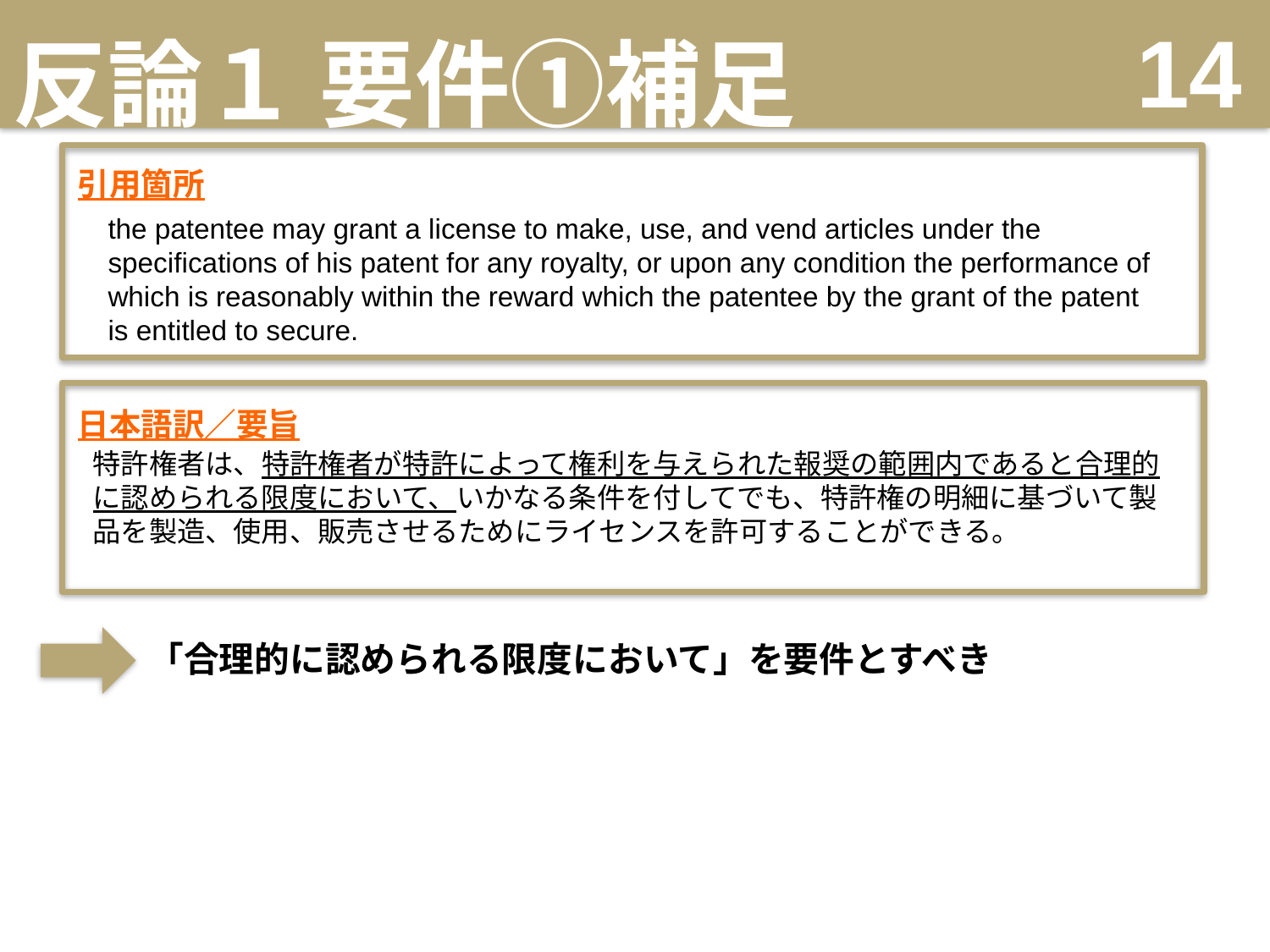

# 反論１ 要件①補足
14

引用箇所
the patentee may grant a license to make, use, and vend articles under the specifications of his patent for any royalty, or upon any condition the performance of which is reasonably within the reward which the patentee by the grant of the patent is entitled to secure.

日本語訳／要旨
特許権者は、特許権者が特許によって権利を与えられた報奨の範囲内であると合理的に認められる限度において、いかなる条件を付してでも、特許権の明細に基づいて製品を製造、使用、販売させるためにライセンスを許可することができる。

「合理的に認められる限度において」を要件とすべき